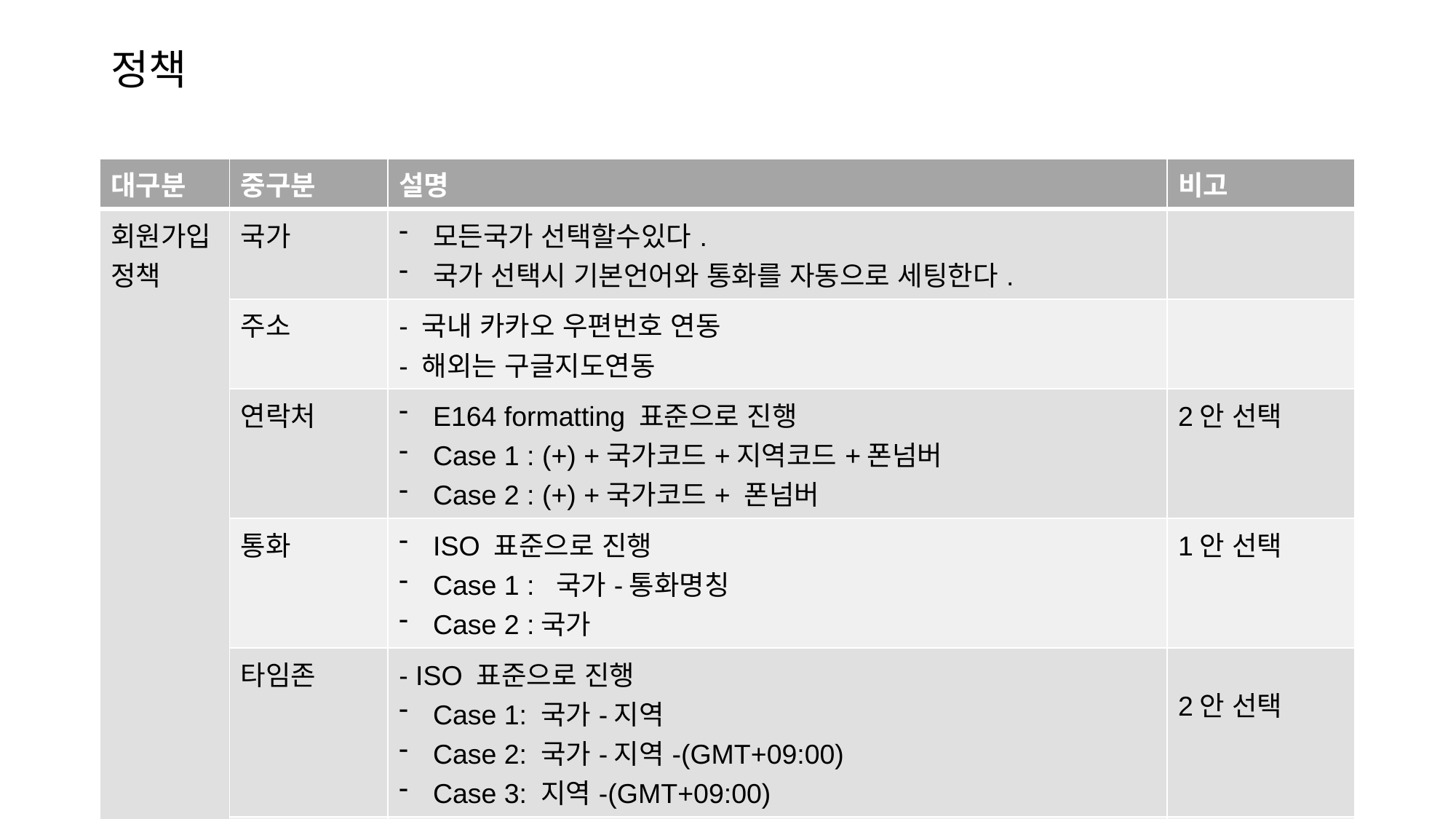

# 정책
| 대구분 | 중구분 | 설명 | 비고 |
| --- | --- | --- | --- |
| 회원가입 정책 | 국가 | 모든국가 선택할수있다. 국가 선택시 기본언어와 통화를 자동으로 세팅한다. |  |
|  | 주소 | - 국내 카카오 우편번호 연동 - 해외는 구글지도연동 |  |
|  | 연락처 | E164 formatting 표준으로 진행 Case 1 : (+) +국가코드+지역코드+폰넘버 Case 2 : (+) +국가코드+ 폰넘버 | 2안 선택 |
|  | 통화 | ISO 표준으로 진행 Case 1 : 국가-통화명칭 Case 2 :국가 | 1안 선택 |
|  | 타임존 | - ISO 표준으로 진행 Case 1: 국가-지역 Case 2: 국가-지역-(GMT+09:00) Case 3: 지역-(GMT+09:00) | 2안 선택 |
|  |  |  |  |
|  |  |  |  |
|  |  |  |  |
|  |  |  |  |